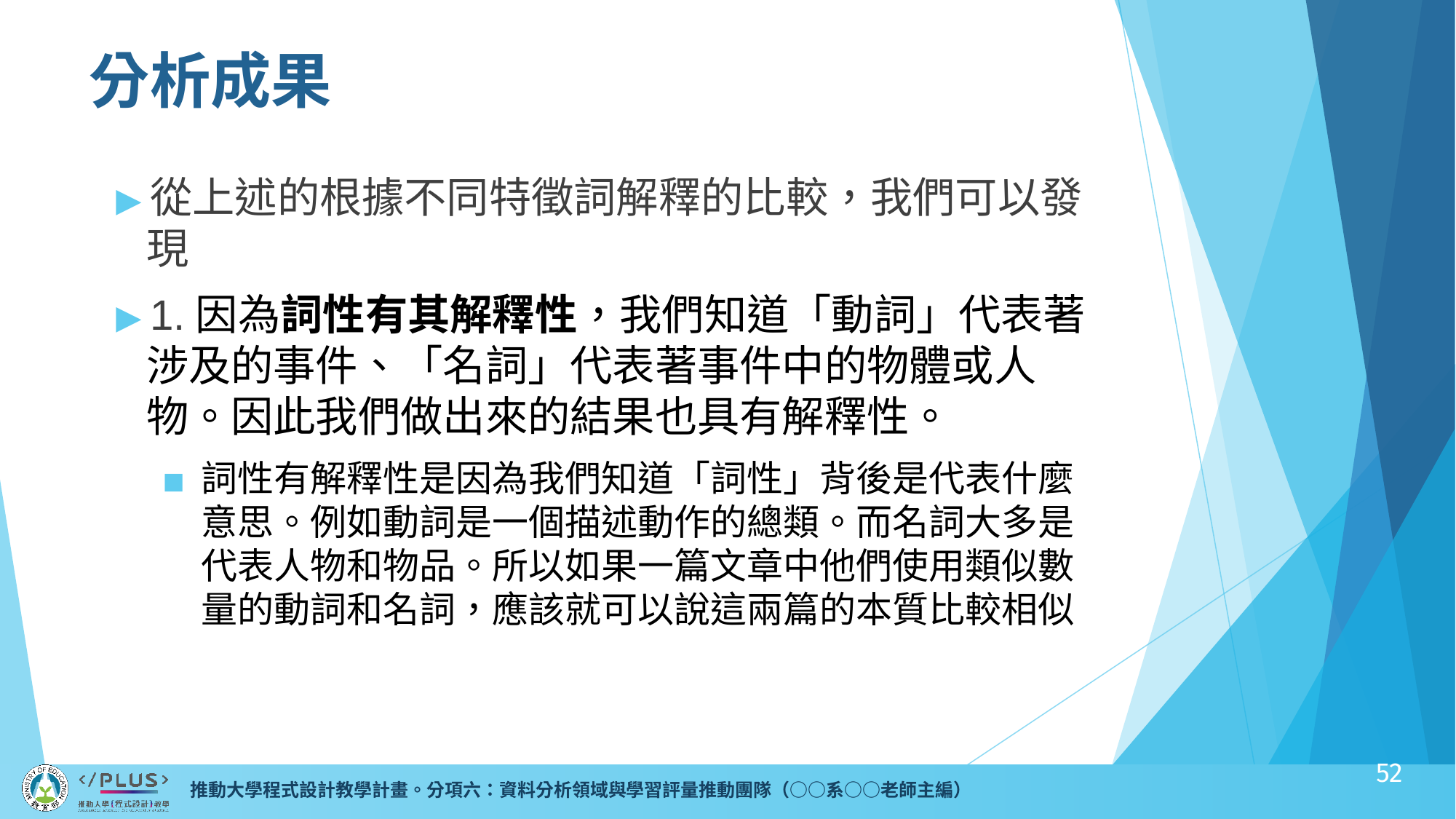

# 分析成果
從上述的根據不同特徵詞解釋的比較，我們可以發現
1.因為詞性有其解釋性，我們知道「動詞」代表著涉及的事件、「名詞」代表著事件中的物體或人物。因此我們做出來的結果也具有解釋性。
詞性有解釋性是因為我們知道「詞性」背後是代表什麼意思。例如動詞是一個描述動作的總類。而名詞大多是代表人物和物品。所以如果一篇文章中他們使用類似數量的動詞和名詞，應該就可以說這兩篇的本質比較相似

52